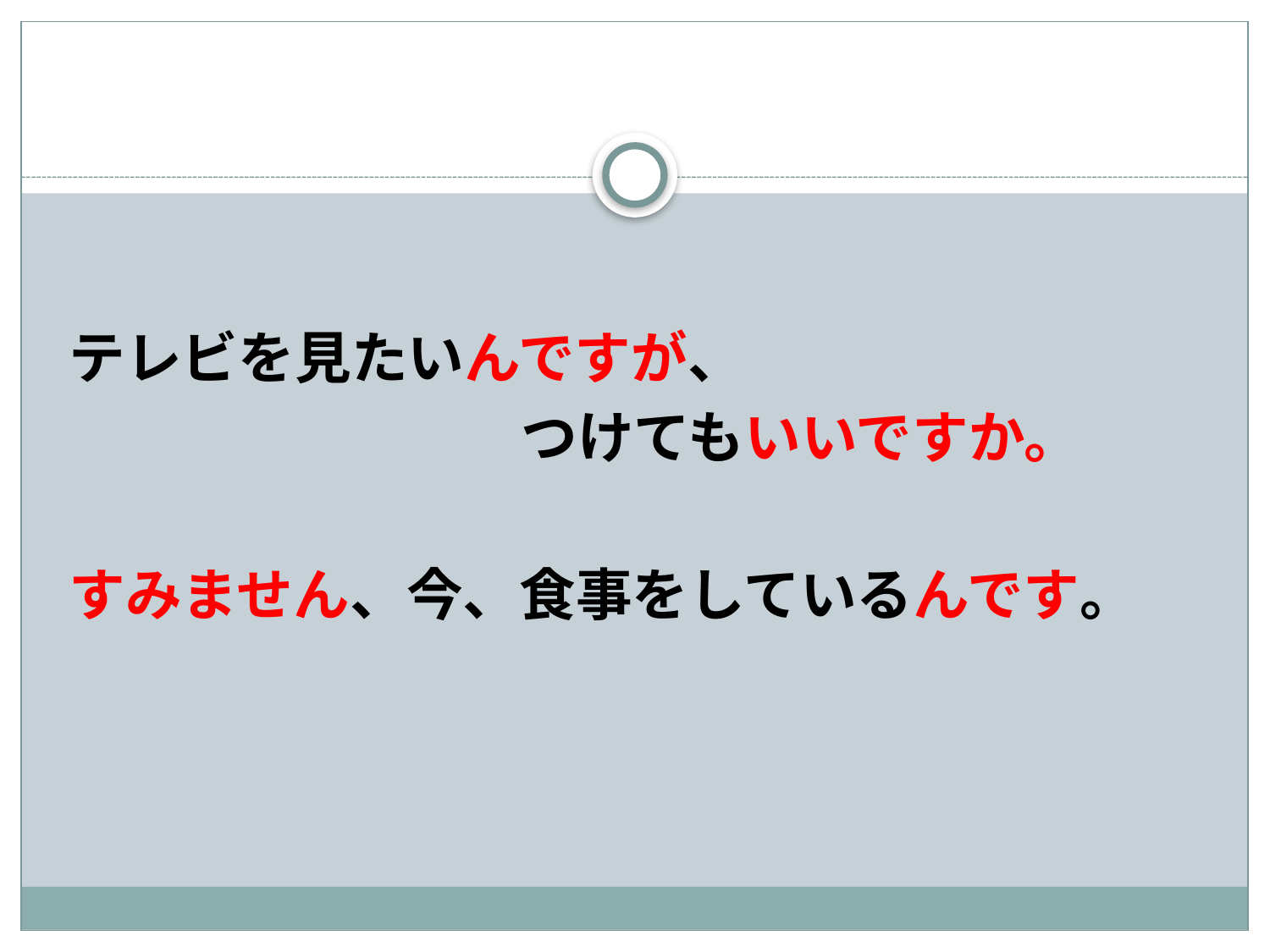

#
　テレビを見たいんですが、
　　　　　　　　　つけてもいいですか。

　すみません、今、食事をしているんです。